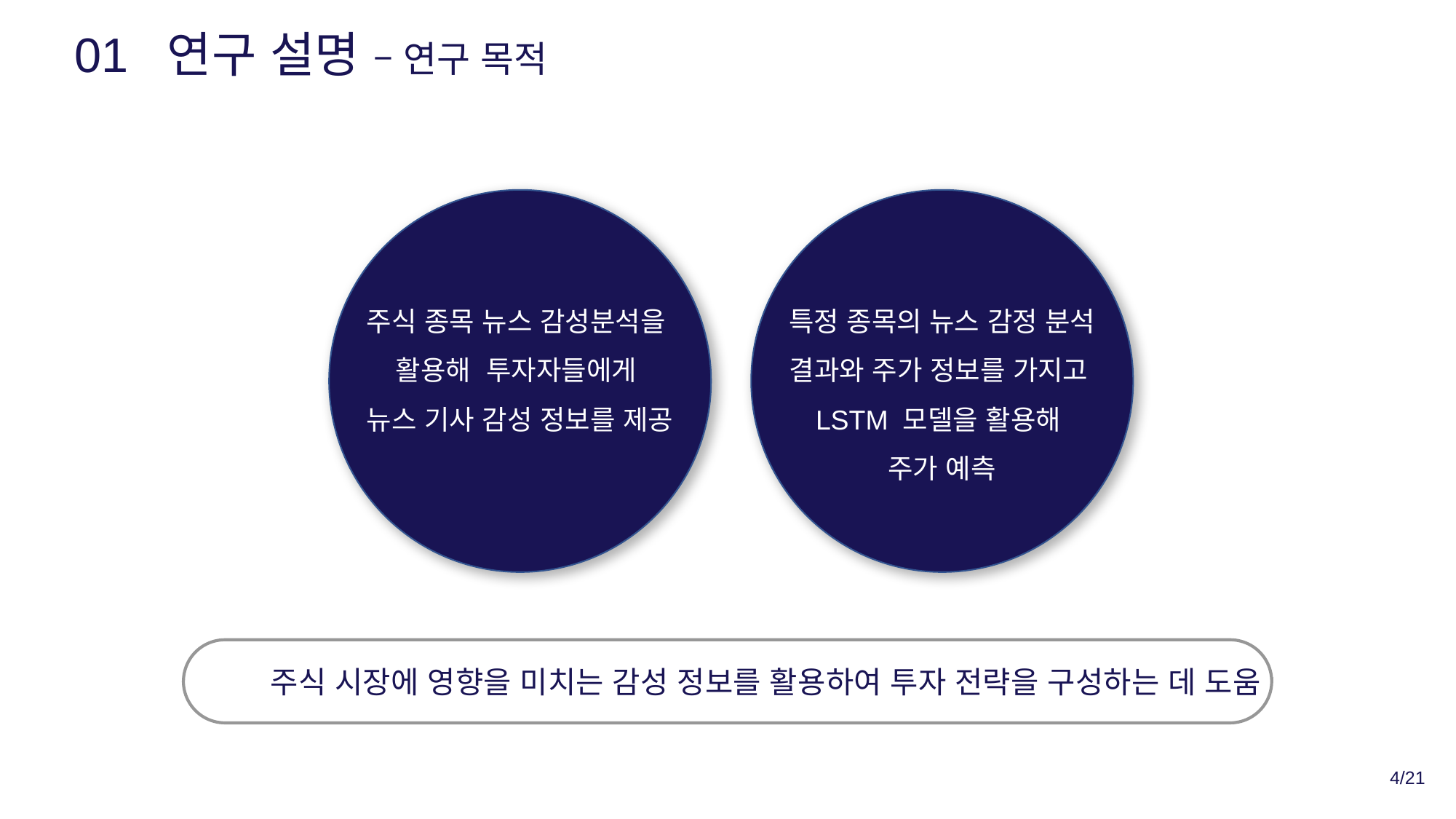

01  연구 설명 – 연구 목적

주식 종목 뉴스 감성분석을
활용해  투자자들에게
뉴스 기사 감성 정보를 제공

특정 종목의 뉴스 감정 분석 결과와 주가 정보를 가지고LSTM 모델을 활용해
주가 예측

주식 시장에 영향을 미치는 감성 정보를 활용하여 투자 전략을 구성하는 데 도움
4/21